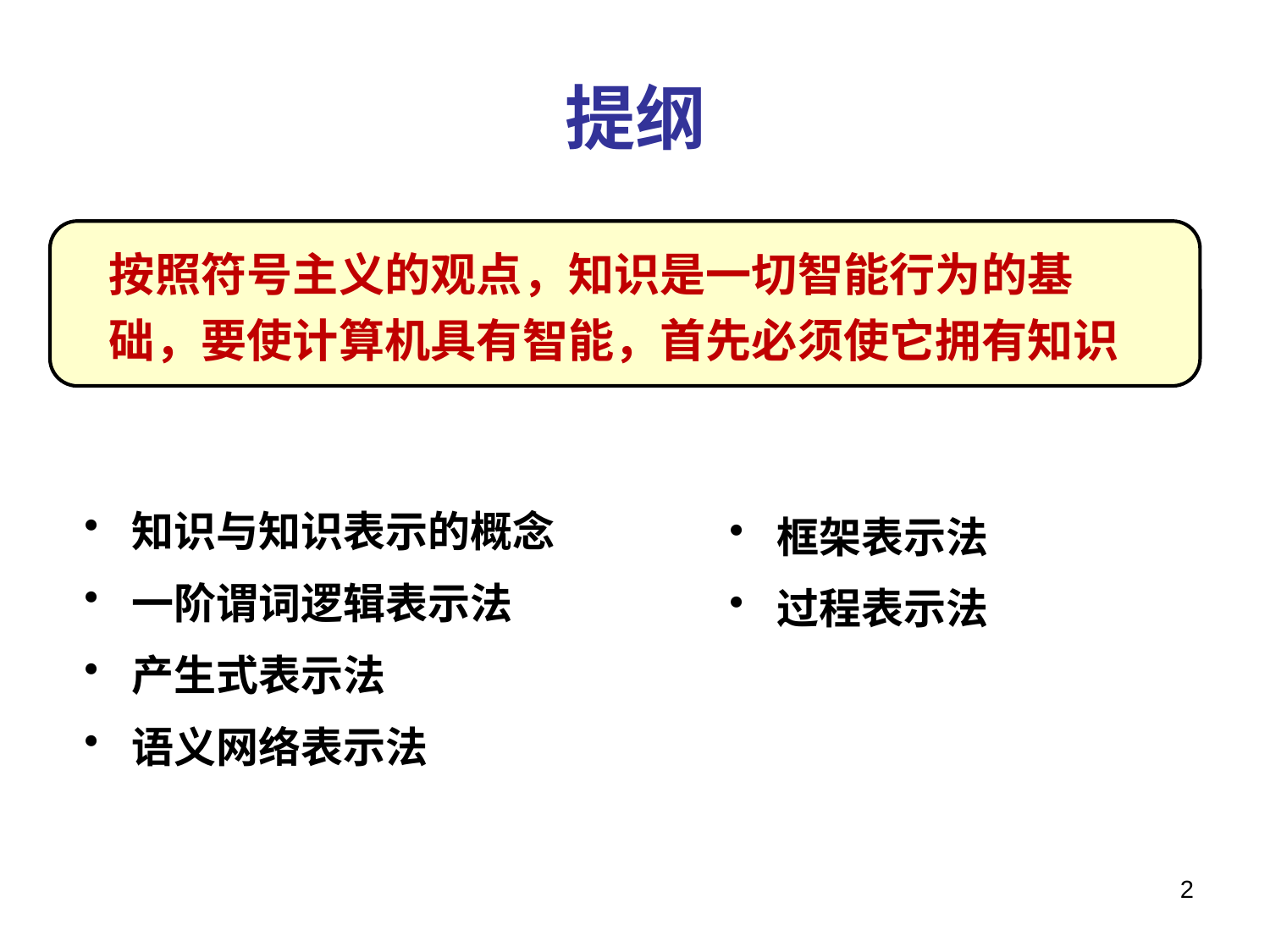

# 提纲

按照符号主义的观点，知识是一切智能行为的基础，要使计算机具有智能，首先必须使它拥有知识
知识与知识表示的概念
一阶谓词逻辑表示法
产生式表示法
语义网络表示法
框架表示法
过程表示法
2